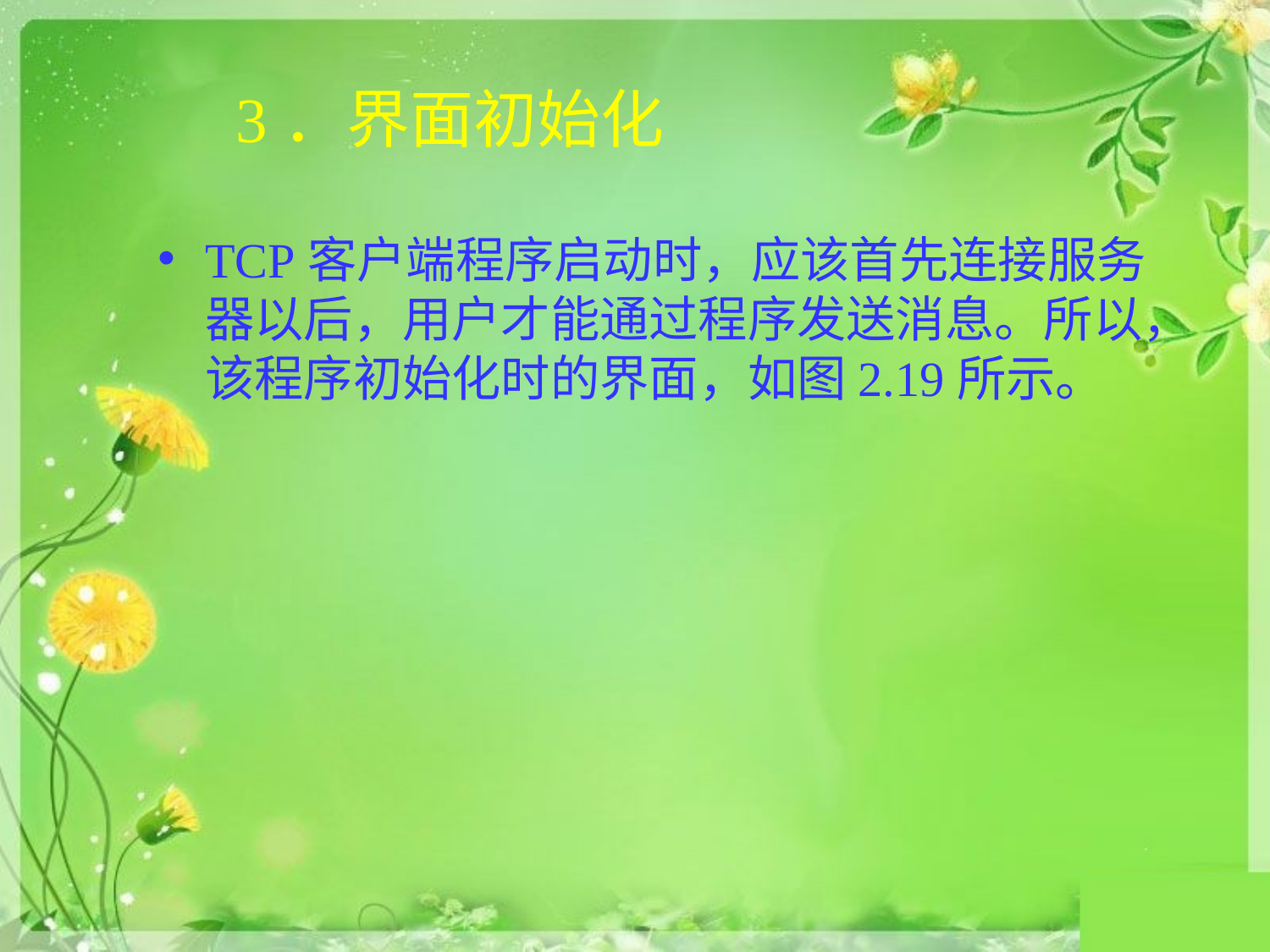

# 3．界面初始化
TCP客户端程序启动时，应该首先连接服务器以后，用户才能通过程序发送消息。所以，该程序初始化时的界面，如图2.19所示。